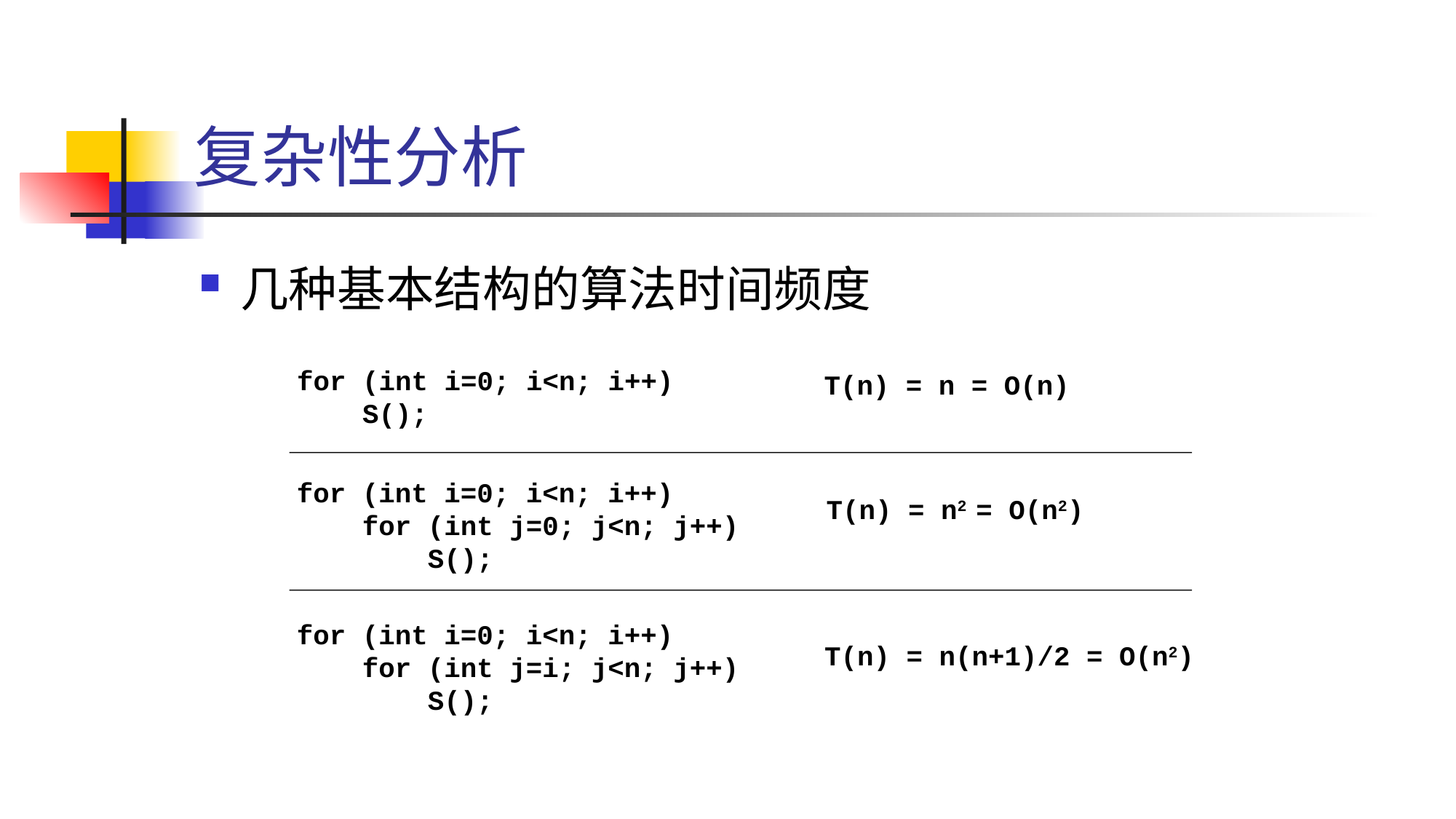

# 复杂性分析
几种基本结构的算法时间频度
for (int i=0; i<n; i++)
    S();
T(n) = n = O(n)

for (int i=0; i<n; i++)
    for (int j=0; j<n; j++)
        S();
T(n) = n2 = O(n2)

for (int i=0; i<n; i++)
    for (int j=i; j<n; j++)
        S();
T(n) = n(n+1)/2 = O(n2)